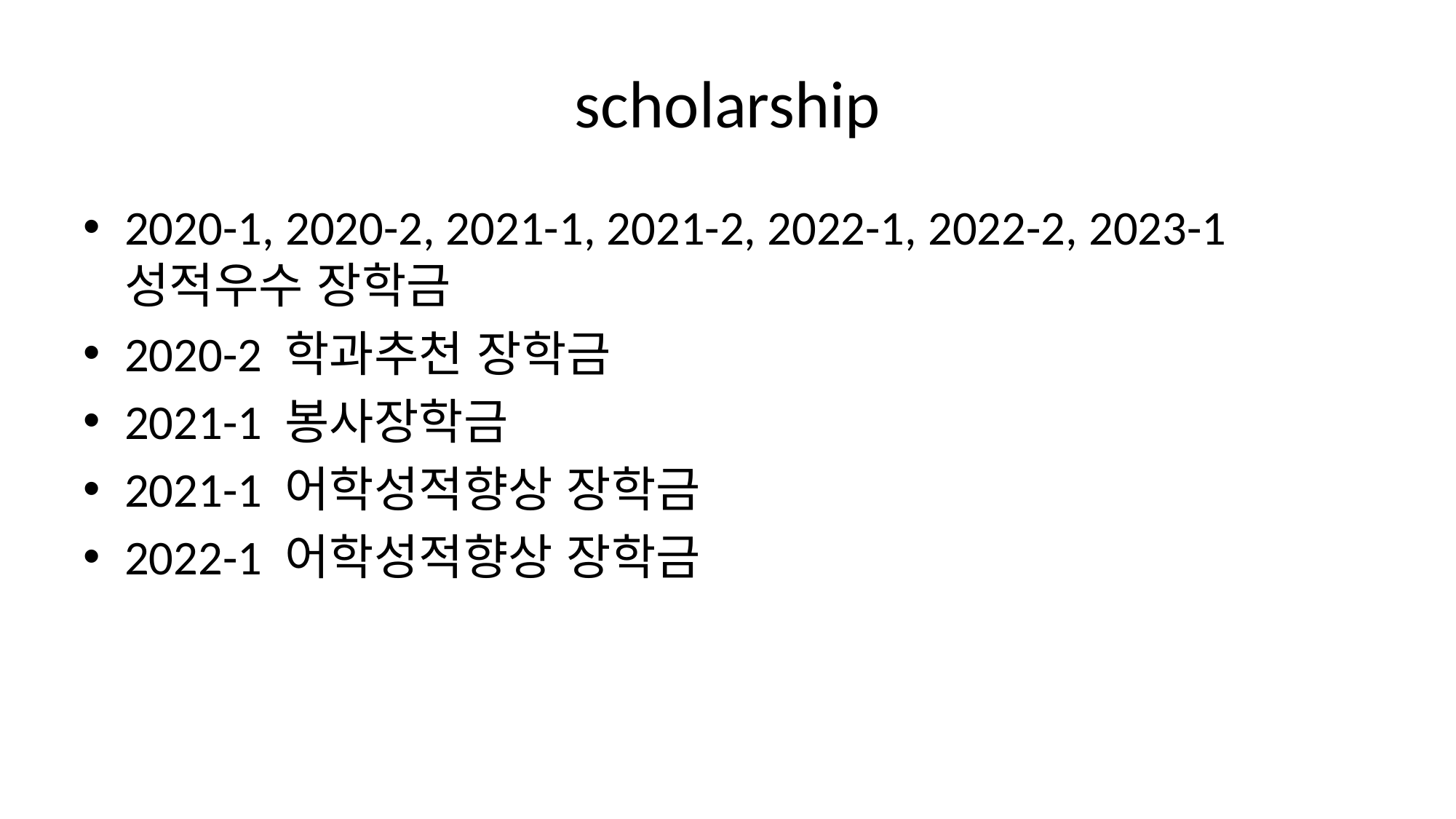

# scholarship
2020-1, 2020-2, 2021-1, 2021-2, 2022-1, 2022-2, 2023-1 성적우수 장학금
2020-2 학과추천 장학금
2021-1 봉사장학금
2021-1 어학성적향상 장학금
2022-1 어학성적향상 장학금